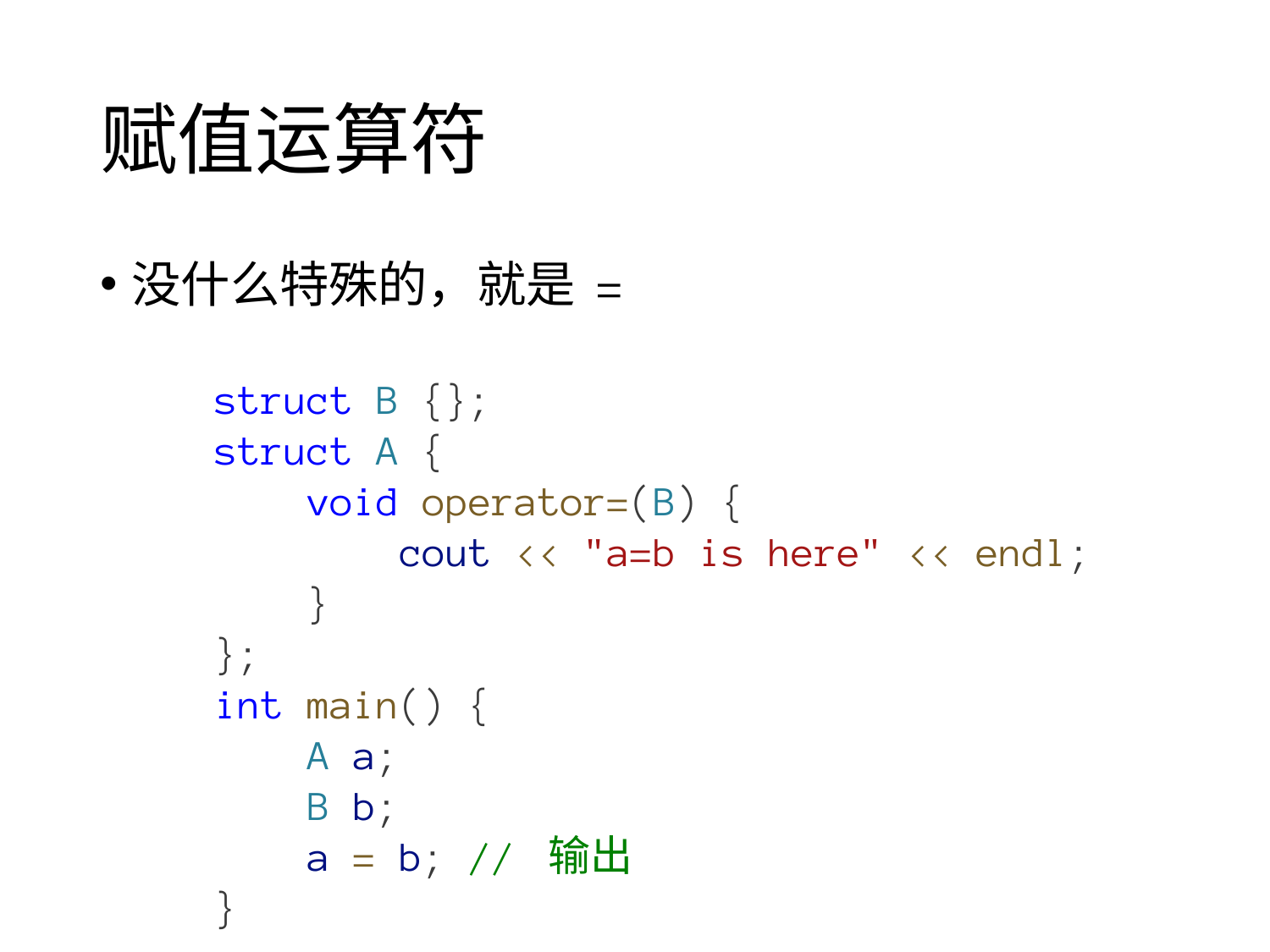

# 赋值运算符
没什么特殊的，就是 =
struct B {};
struct A {
    void operator=(B) {
        cout << "a=b is here" << endl;
    }
};
int main() {
    A a;
    B b;
    a = b; // 输出
}